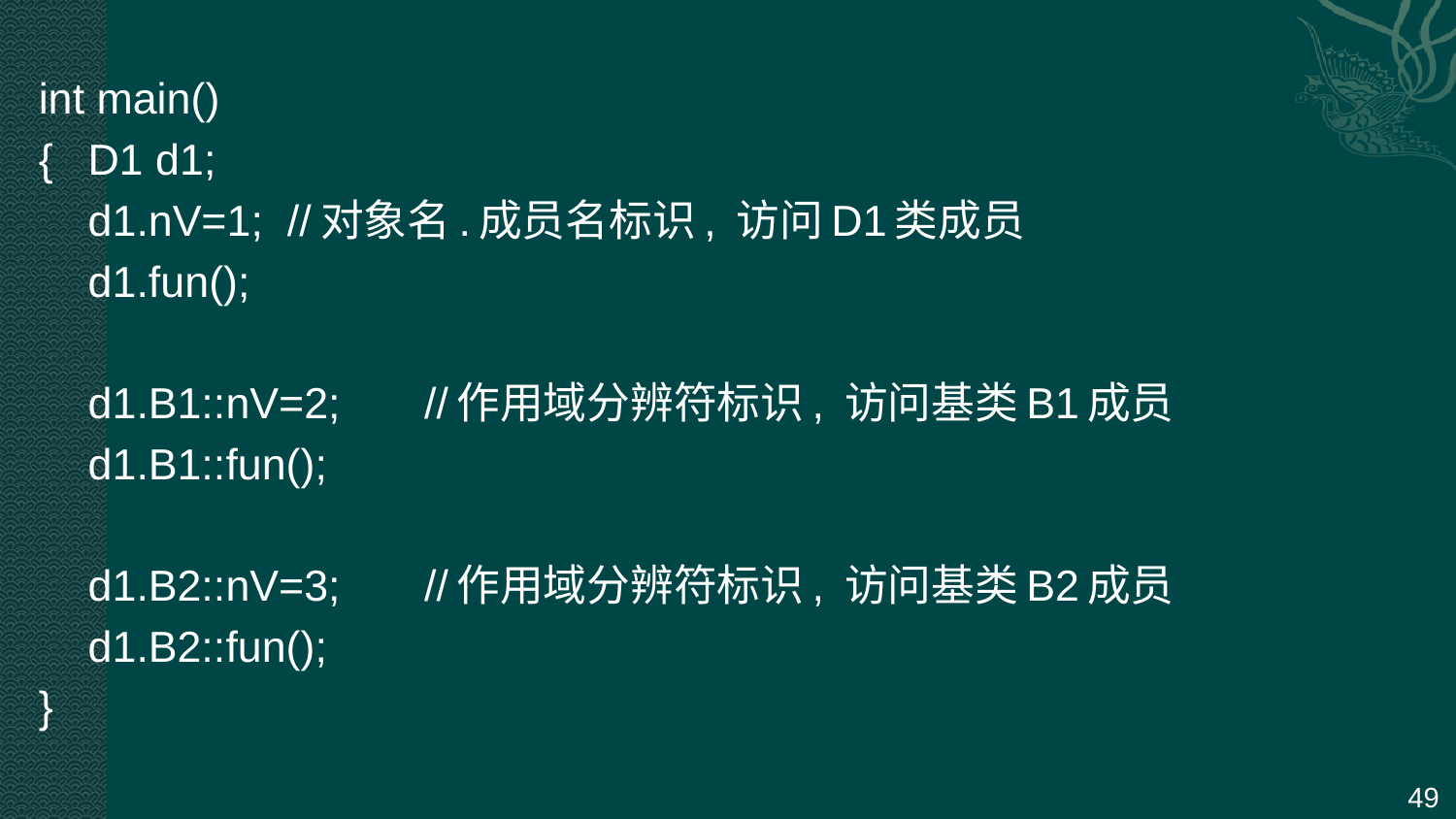

int main()
{	D1 d1;
	d1.nV=1;  //对象名.成员名标识, 访问D1类成员
	d1.fun();

	d1.B1::nV=2;	//作用域分辨符标识, 访问基类B1成员
	d1.B1::fun();

	d1.B2::nV=3;	//作用域分辨符标识, 访问基类B2成员
	d1.B2::fun();
}
49